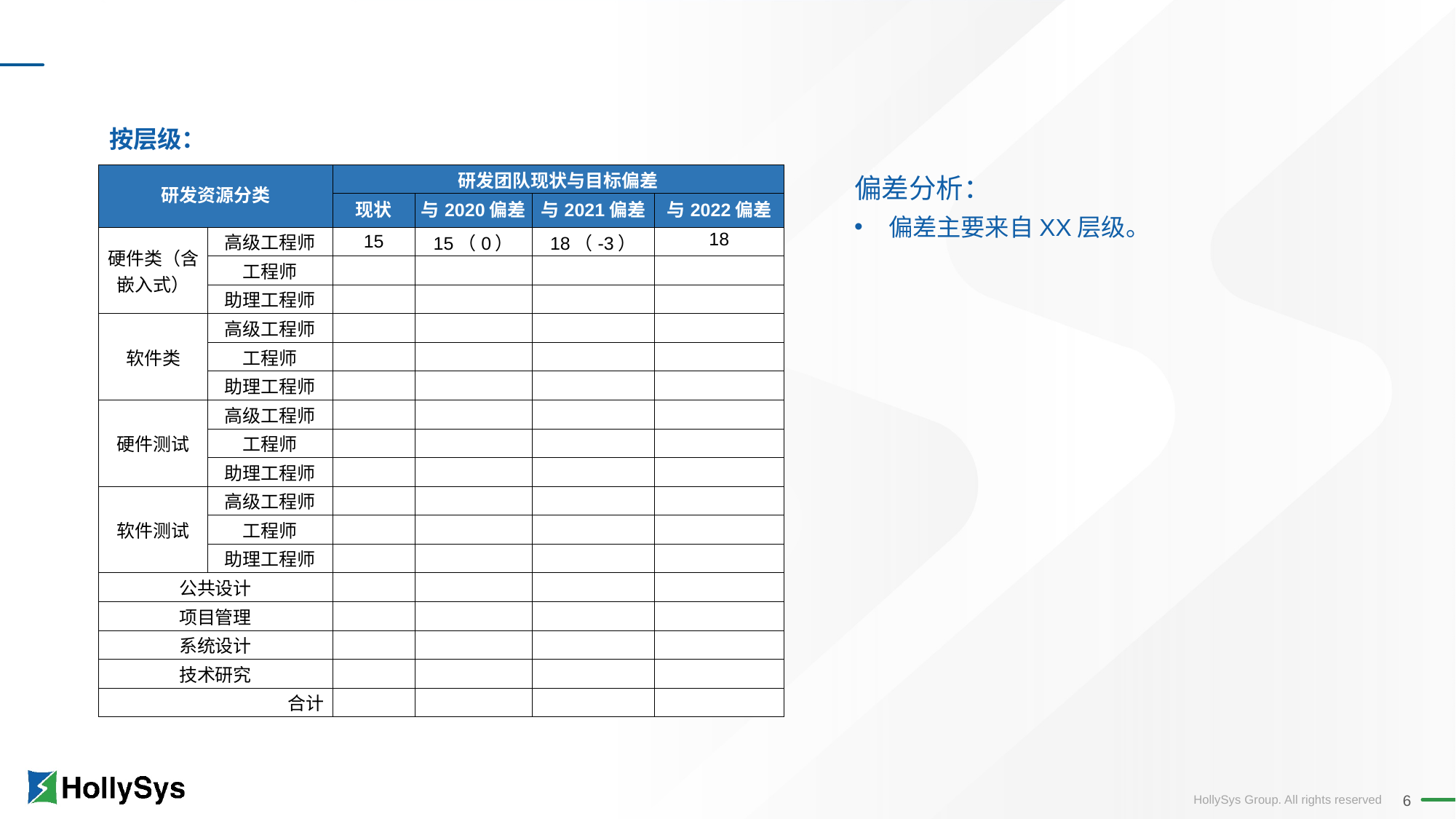

按层级：
偏差分析：
偏差主要来自XX层级。
| 研发资源分类 |  | 研发团队现状与目标偏差 |  |  |  |
| --- | --- | --- | --- | --- | --- |
|  |  | 现状 | 与2020偏差 | 与2021偏差 | 与2022偏差 |
| 硬件类（含嵌入式） | 高级工程师 | 15 | 15（0） | 18（-3） | 18 |
|  | 工程师 |  |  |  |  |
|  | 助理工程师 |  |  |  |  |
| 软件类 | 高级工程师 |  |  |  |  |
|  | 工程师 |  |  |  |  |
|  | 助理工程师 |  |  |  |  |
| 硬件测试 | 高级工程师 |  |  |  |  |
|  | 工程师 |  |  |  |  |
|  | 助理工程师 |  |  |  |  |
| 软件测试 | 高级工程师 |  |  |  |  |
|  | 工程师 |  |  |  |  |
|  | 助理工程师 |  |  |  |  |
| 公共设计 |  |  |  |  |  |
| 项目管理 |  |  |  |  |  |
| 系统设计 |  |  |  |  |  |
| 技术研究 |  |  |  |  |  |
| 合计 |  |  |  |  |  |